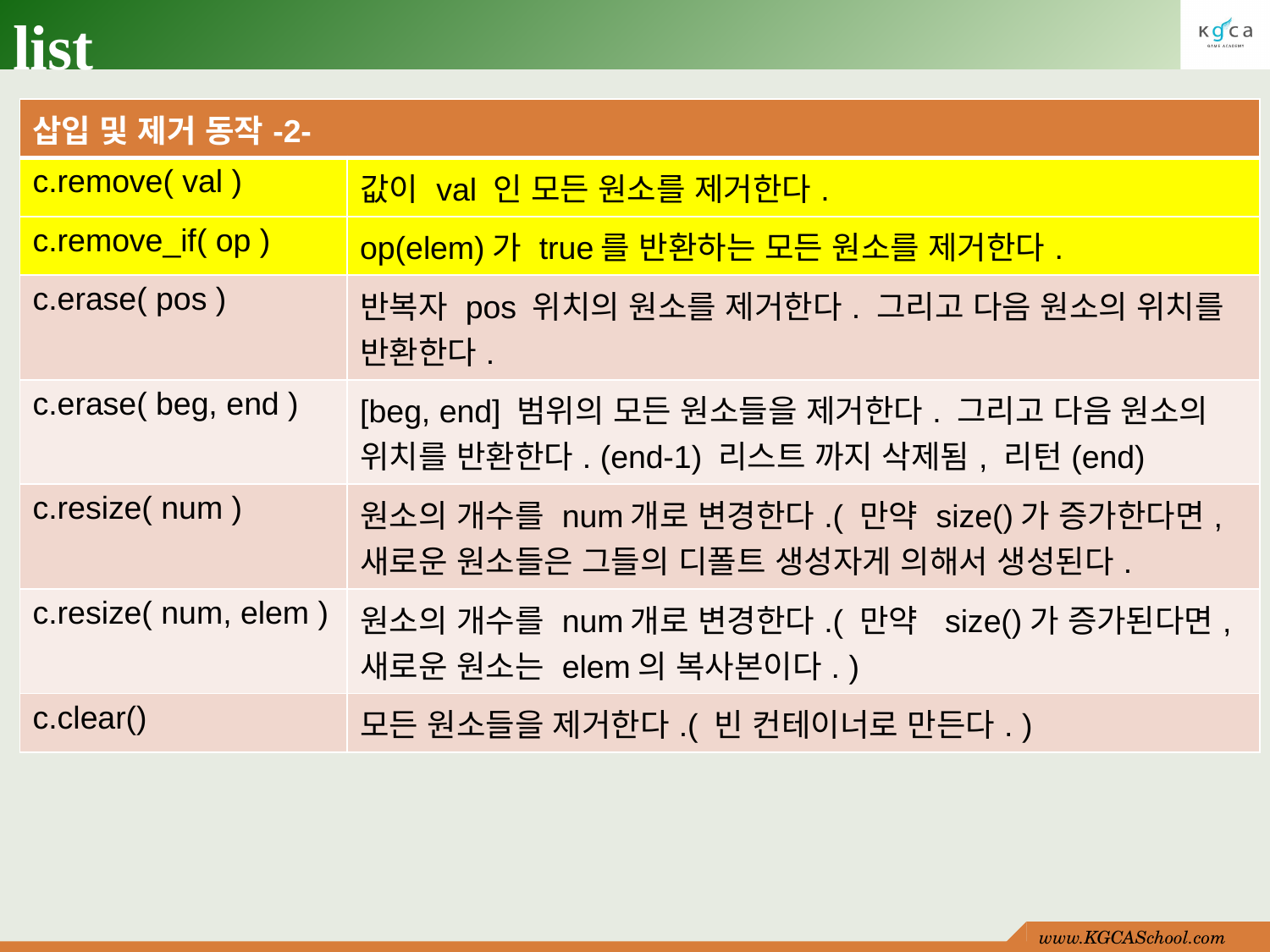

# list
| 삽입 및 제거 동작-2- |  |
| --- | --- |
| c.remove( val ) | 값이 val 인 모든 원소를 제거한다. |
| c.remove\_if( op ) | op(elem)가 true를 반환하는 모든 원소를 제거한다. |
| c.erase( pos ) | 반복자 pos 위치의 원소를 제거한다. 그리고 다음 원소의 위치를 반환한다. |
| c.erase( beg, end ) | [beg, end] 범위의 모든 원소들을 제거한다. 그리고 다음 원소의 위치를 반환한다. (end-1) 리스트 까지 삭제됨, 리턴(end) |
| c.resize( num ) | 원소의 개수를 num개로 변경한다.( 만약 size()가 증가한다면, 새로운 원소들은 그들의 디폴트 생성자게 의해서 생성된다. |
| c.resize( num, elem ) | 원소의 개수를 num개로 변경한다.( 만약 size()가 증가된다면, 새로운 원소는 elem의 복사본이다. ) |
| c.clear() | 모든 원소들을 제거한다.( 빈 컨테이너로 만든다. ) |